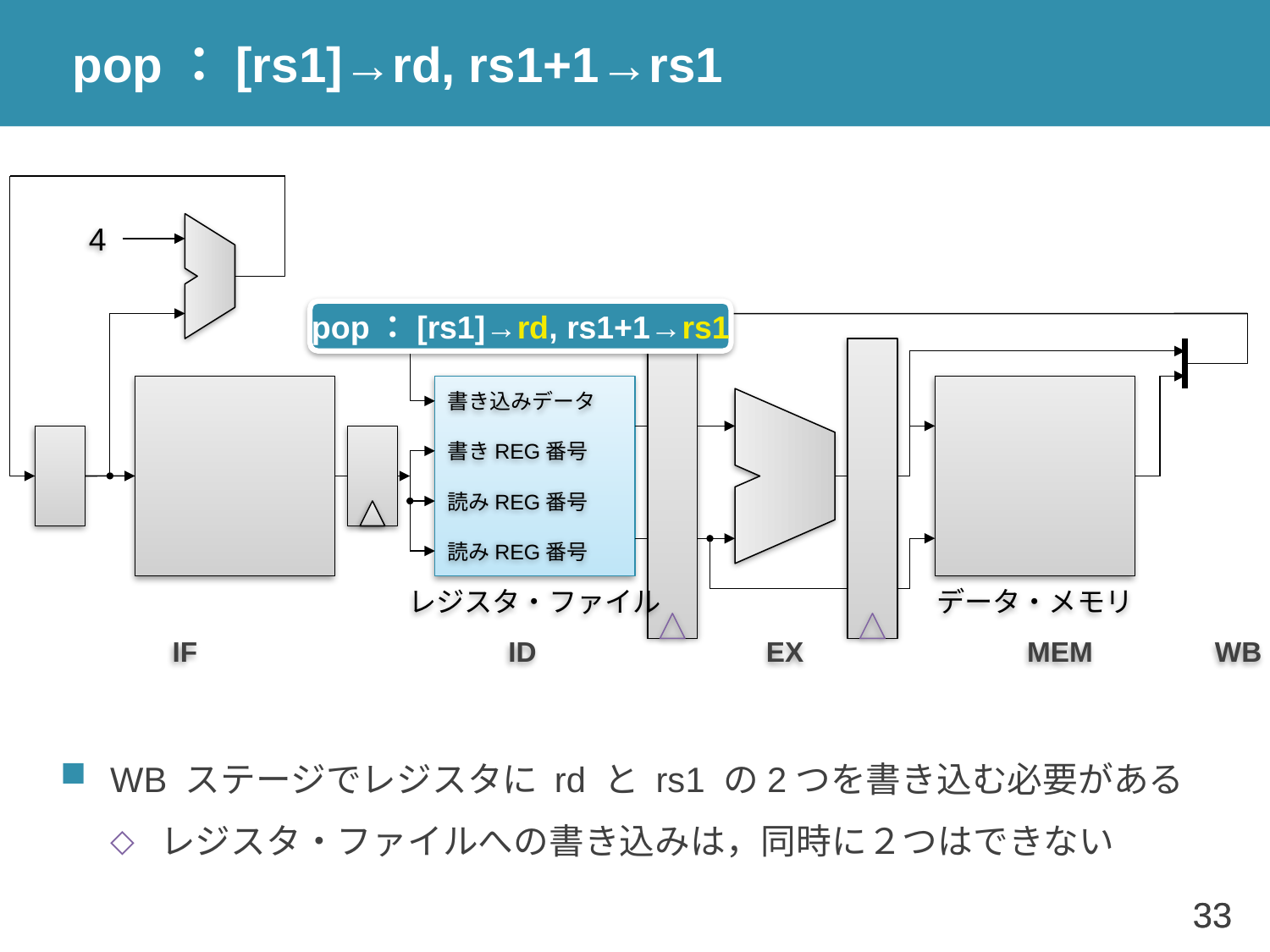

# pop：[rs1]→rd, rs1+1→rs1

4

pop：[rs1]→rd, rs1+1→rs1

書き込みデータ

書きREG番号

読みREG番号
読みREG番号

レジスタ・ファイル
データ・メモリ

IF
ID
EX
MEM
WB
WB ステージでレジスタに rd と rs1 の2つを書き込む必要がある
レジスタ・ファイルへの書き込みは，同時に２つはできない